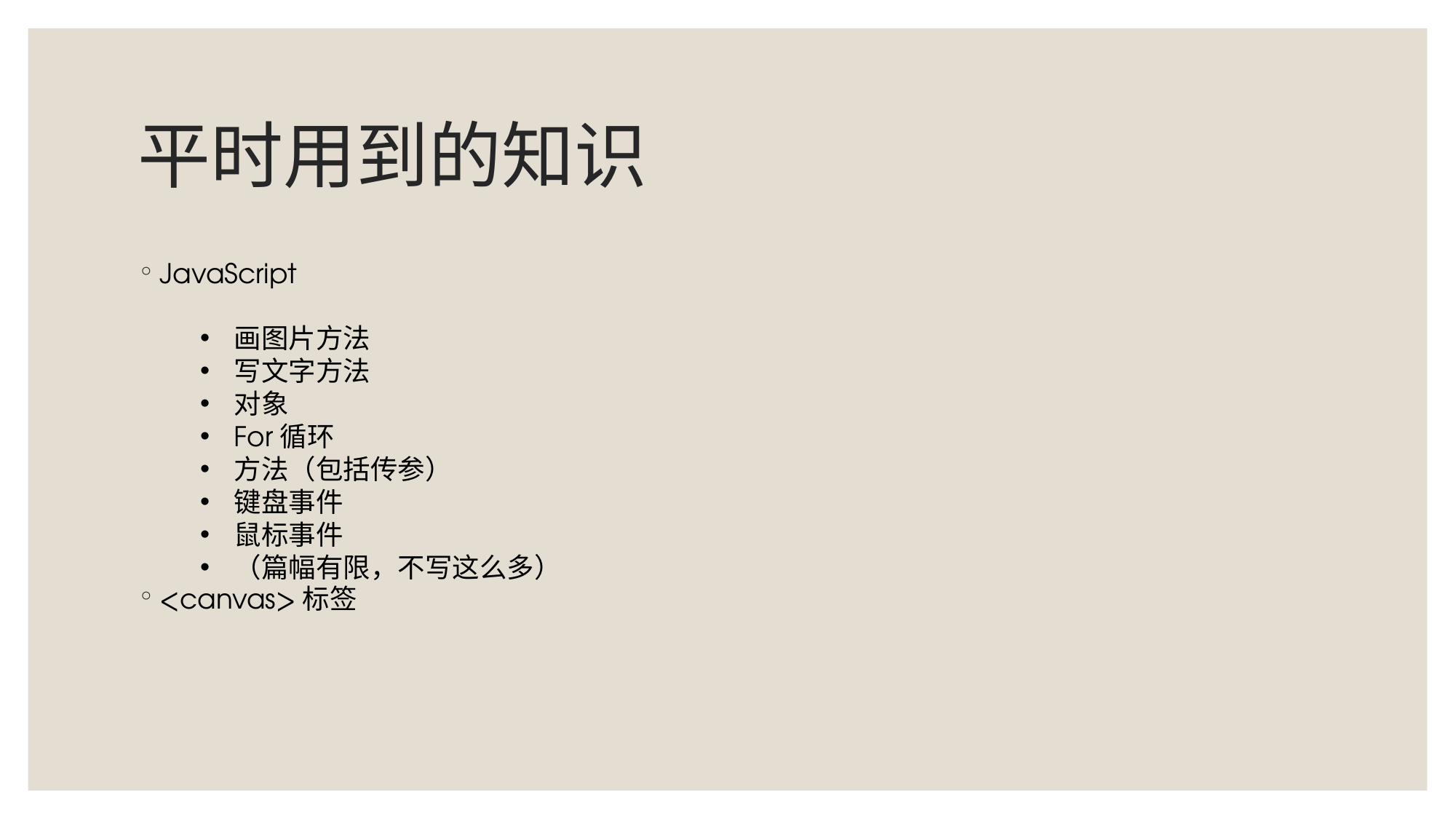

# 平时用到的知识
JavaScript

<canvas>标签
画图片方法
写文字方法
对象
For循环
方法（包括传参）
键盘事件
鼠标事件
（篇幅有限，不写这么多）